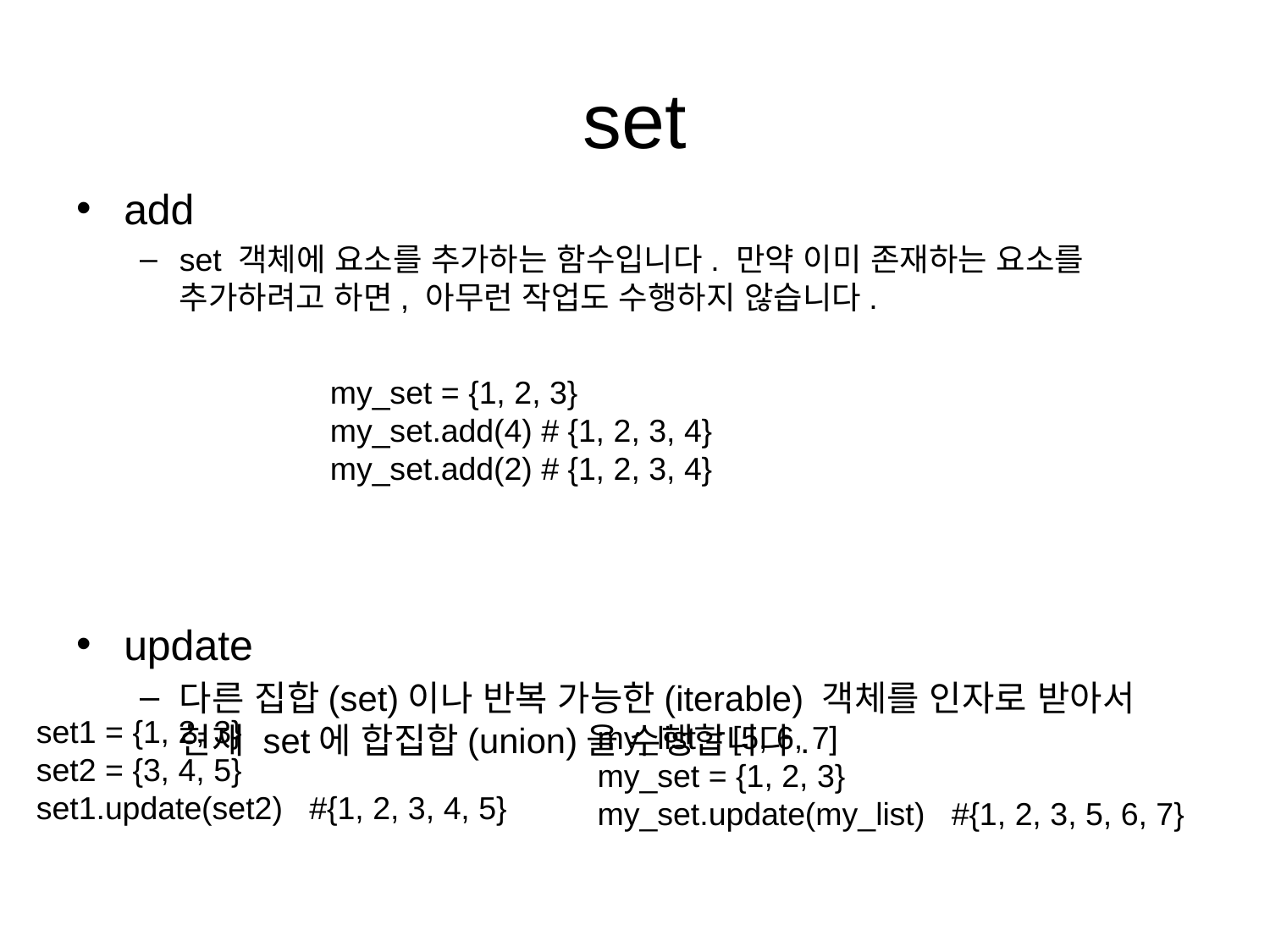

# set
add
set 객체에 요소를 추가하는 함수입니다. 만약 이미 존재하는 요소를 추가하려고 하면, 아무런 작업도 수행하지 않습니다.

update
다른 집합(set)이나 반복 가능한(iterable) 객체를 인자로 받아서 현재 set에 합집합(union)을 수행합니다.
my_set = {1, 2, 3}
my_set.add(4) # {1, 2, 3, 4}
my_set.add(2) # {1, 2, 3, 4}
set1 = {1, 2, 3}
set2 = {3, 4, 5}
set1.update(set2)   #{1, 2, 3, 4, 5}
my_list = [5, 6, 7]
my_set = {1, 2, 3}
my_set.update(my_list)   #{1, 2, 3, 5, 6, 7}